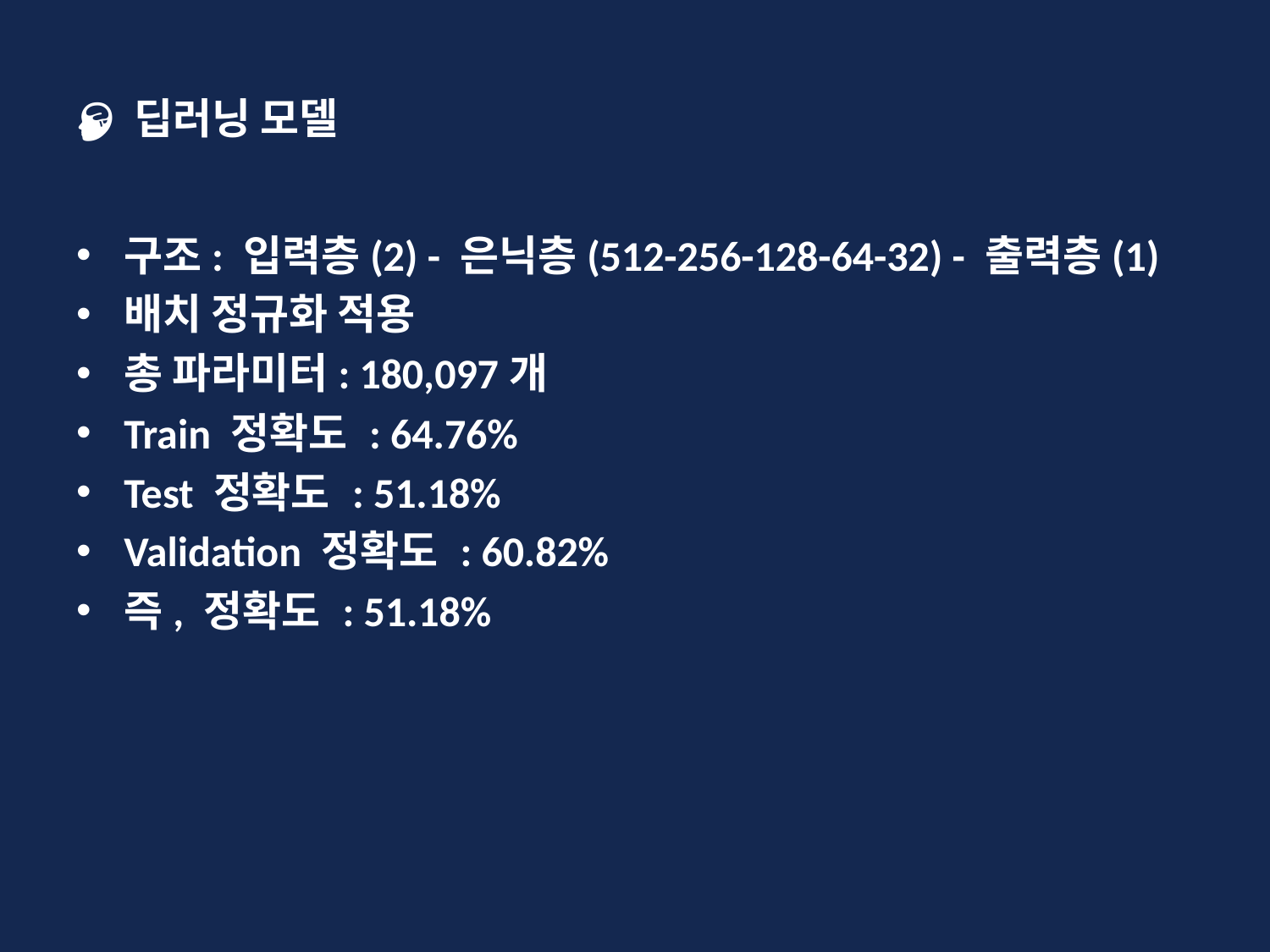

# 🧠 딥러닝 모델
구조: 입력층(2) - 은닉층(512-256-128-64-32) - 출력층(1)
배치 정규화 적용
총 파라미터: 180,097개
Train 정확도 : 64.76%
Test 정확도 : 51.18%
Validation 정확도 : 60.82%
즉, 정확도 : 51.18%